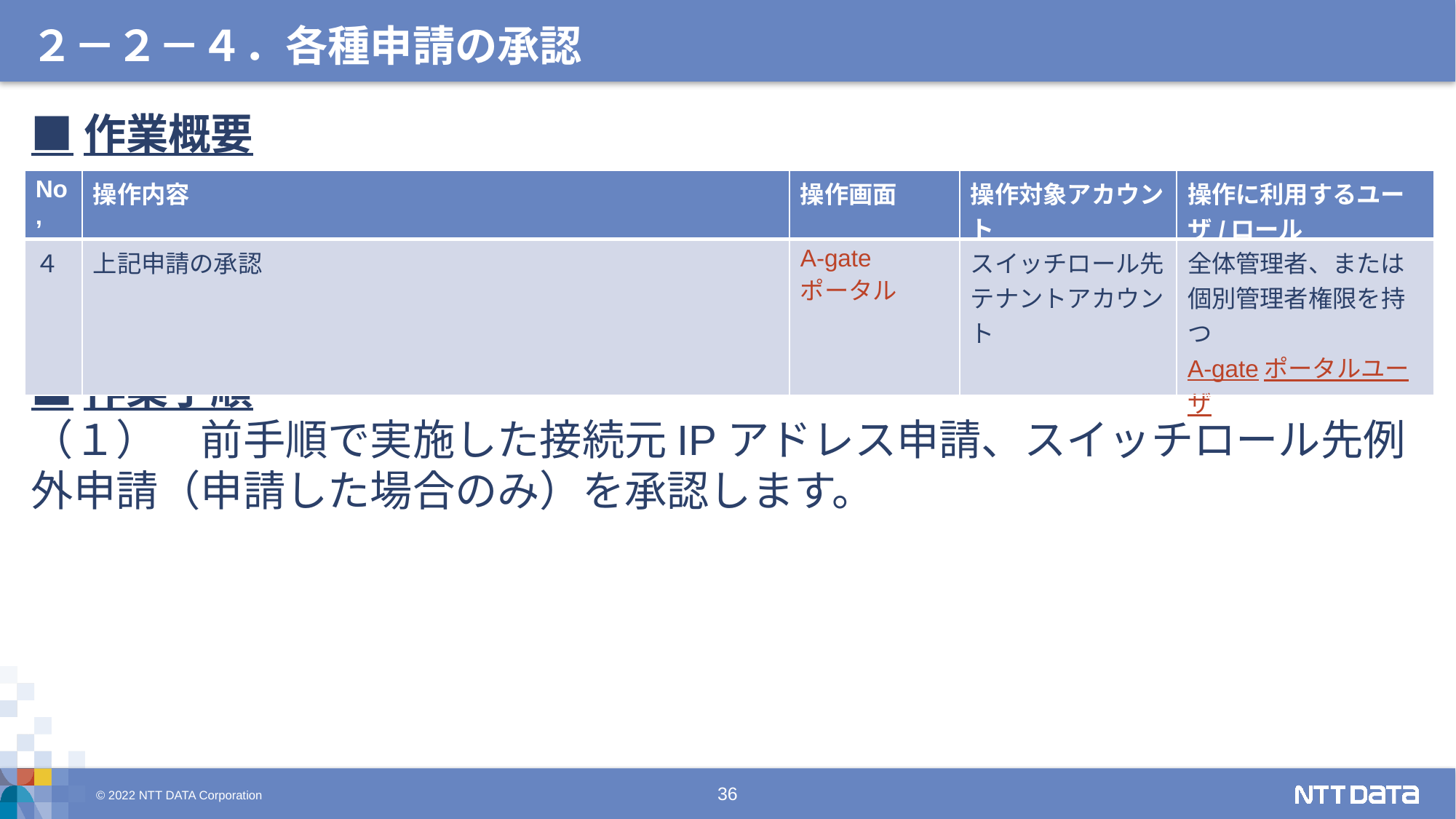

２－２－４．各種申請の承認
■作業概要

■作業手順
（１）　前手順で実施した接続元IPアドレス申請、スイッチロール先例外申請（申請した場合のみ）を承認します。
| No, | 操作内容 | 操作画面 | 操作対象アカウント | 操作に利用するユーザ/ロール |
| --- | --- | --- | --- | --- |
| ４ | 上記申請の承認 | A-gate ポータル | スイッチロール先 テナントアカウント | 全体管理者、または 個別管理者権限を持つ A-gateポータルユーザ |